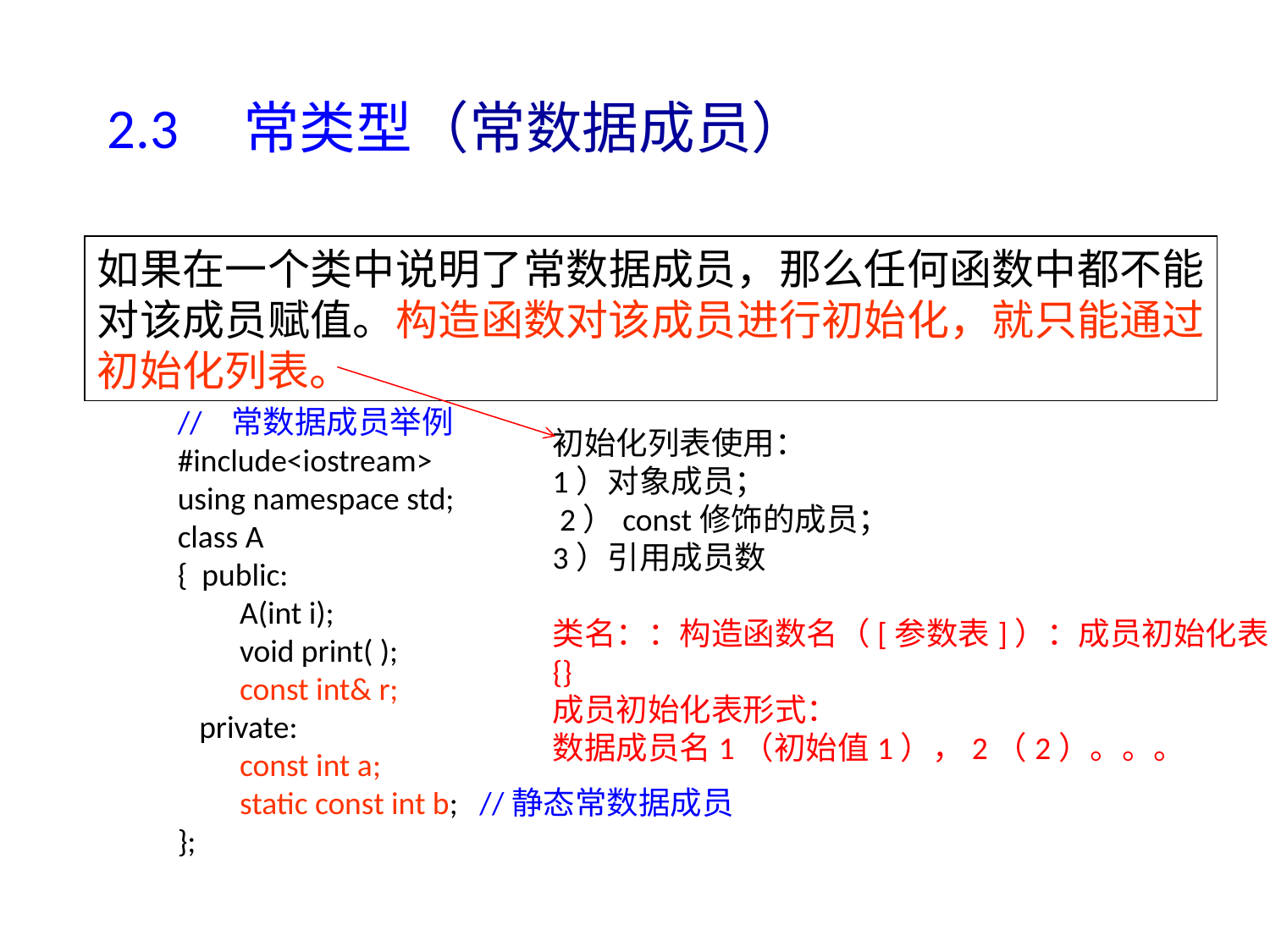

2.3    常类型（常数据成员）

如果在一个类中说明了常数据成员，那么任何函数中都不能对该成员赋值。构造函数对该成员进行初始化，就只能通过初始化列表。
//   常数据成员举例
#include<iostream>
using namespace std;
class A
{  public:
	  A(int i);
	  void print( );
	  const int& r;
   private:
	  const int a;
	  static const int b;   //静态常数据成员
};
初始化列表使用：
1）对象成员；
 2）const修饰的成员；
3）引用成员数

类名：：构造函数名（[参数表]）：成员初始化表
{}
成员初始化表形式：
数据成员名1（初始值1），2（2）。。。